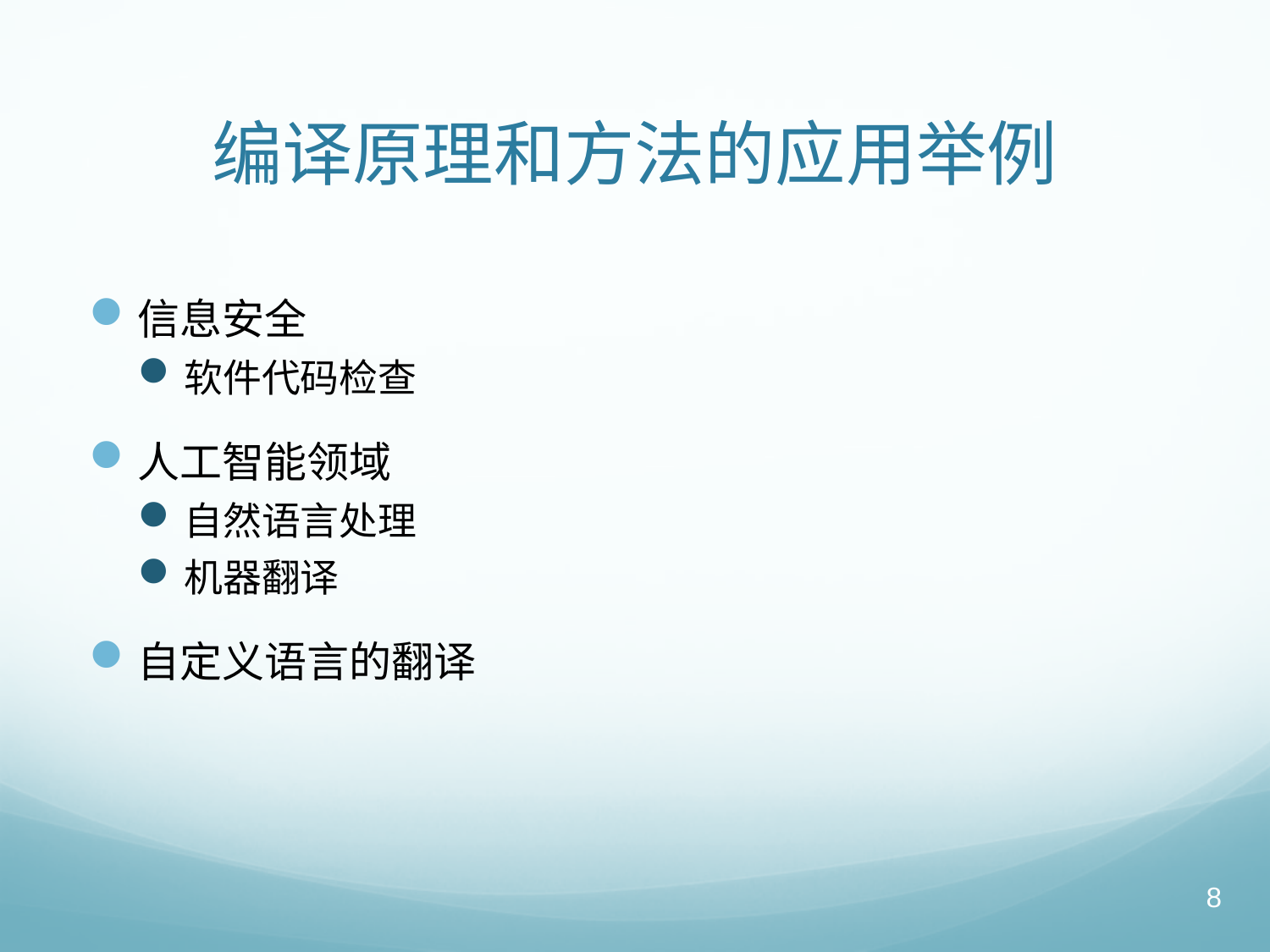

# 编译原理和方法的应用举例
信息安全
软件代码检查
人工智能领域
自然语言处理
机器翻译
自定义语言的翻译

8